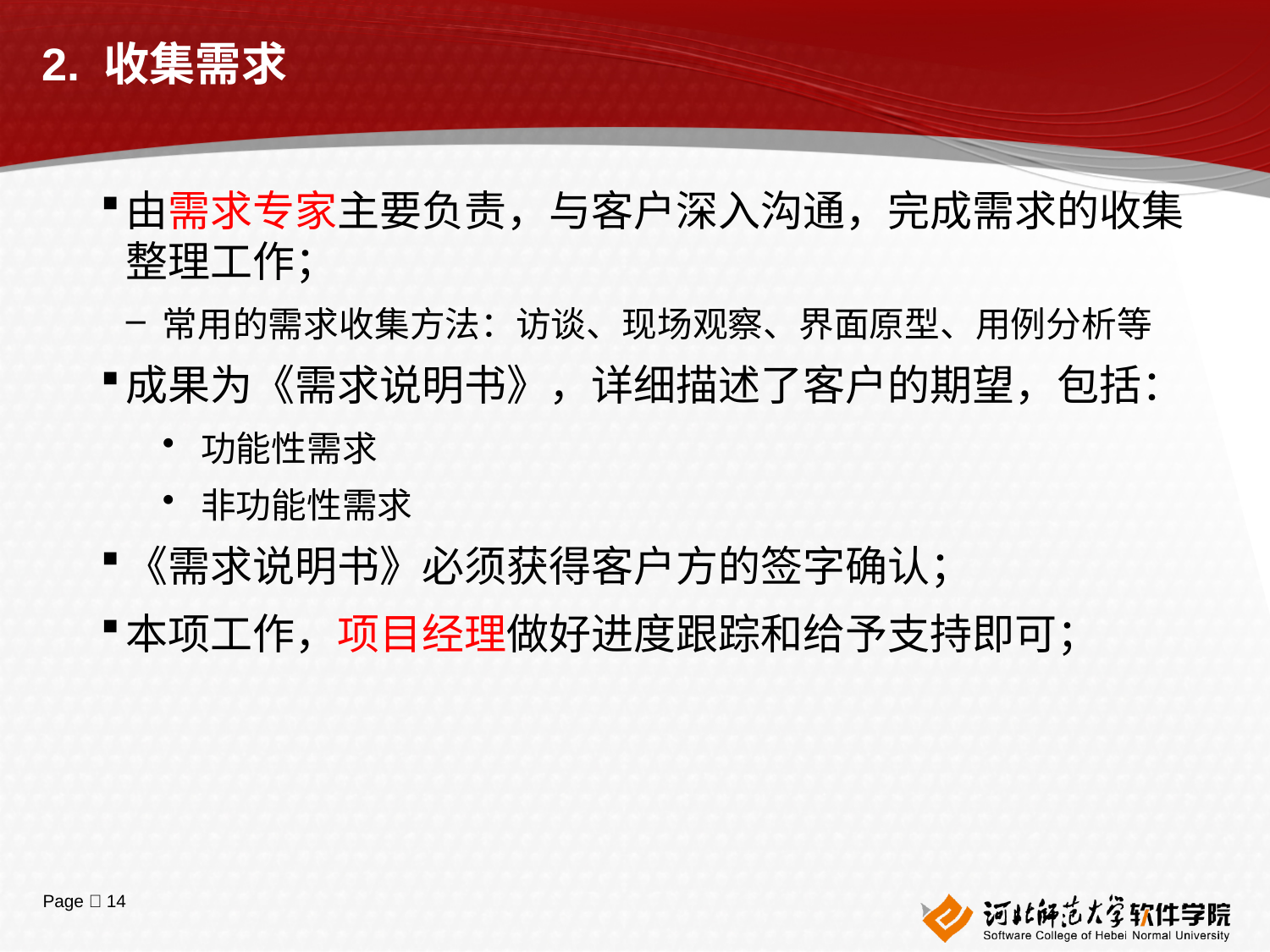

# 2. 收集需求
由需求专家主要负责，与客户深入沟通，完成需求的收集整理工作；
常用的需求收集方法：访谈、现场观察、界面原型、用例分析等
成果为《需求说明书》，详细描述了客户的期望，包括：
功能性需求
非功能性需求
《需求说明书》必须获得客户方的签字确认；
本项工作，项目经理做好进度跟踪和给予支持即可；